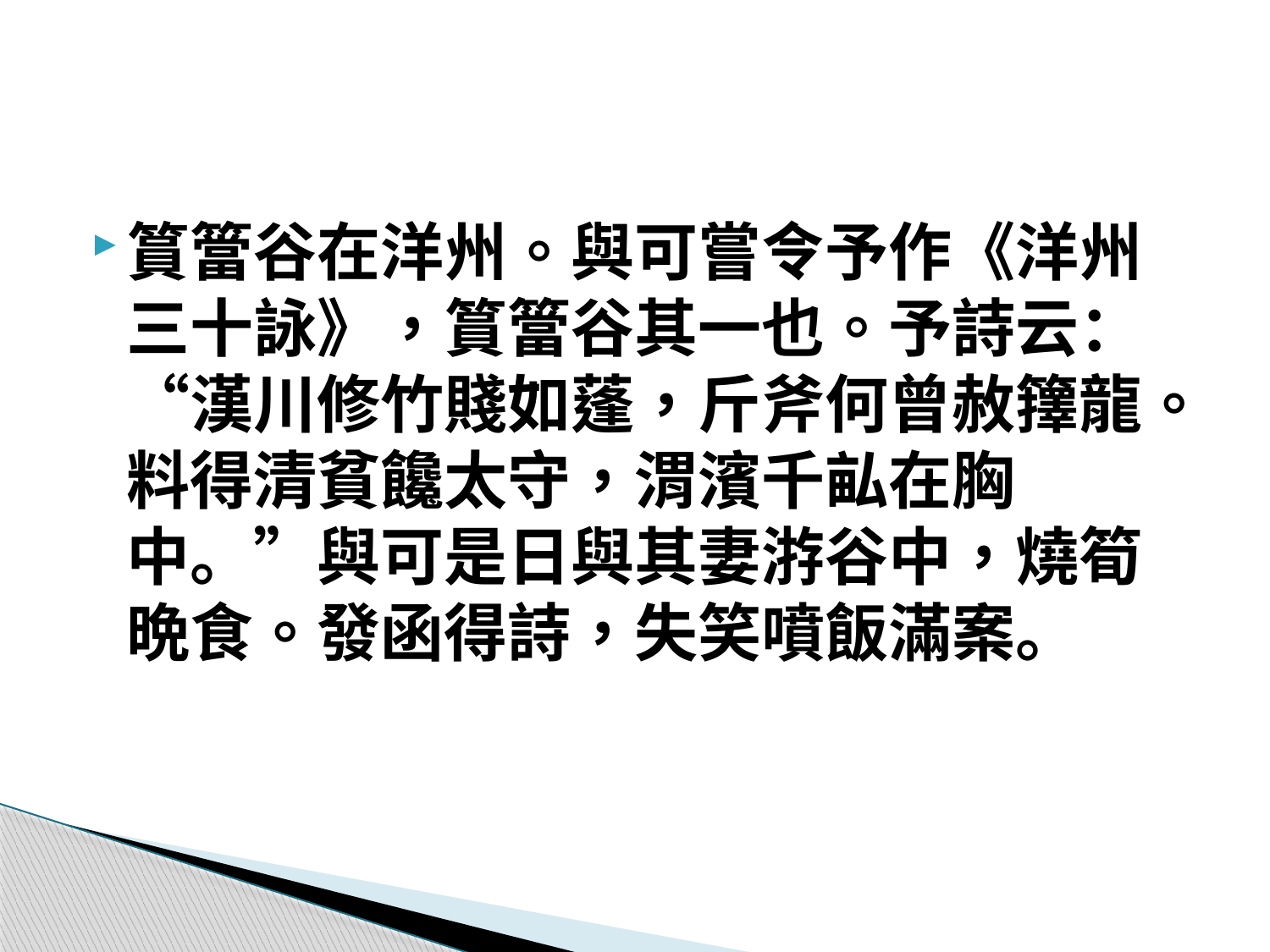

#
篔簹谷在洋州。與可嘗令予作《洋州三十詠》，篔簹谷其一也。予詩云：“漢川修竹賤如蓬，斤斧何曾赦籜龍。料得清貧饞太守，渭濱千畆在胸中。”與可是日與其妻㳺谷中，燒筍晩食。發函得詩，失笑噴飯滿案。